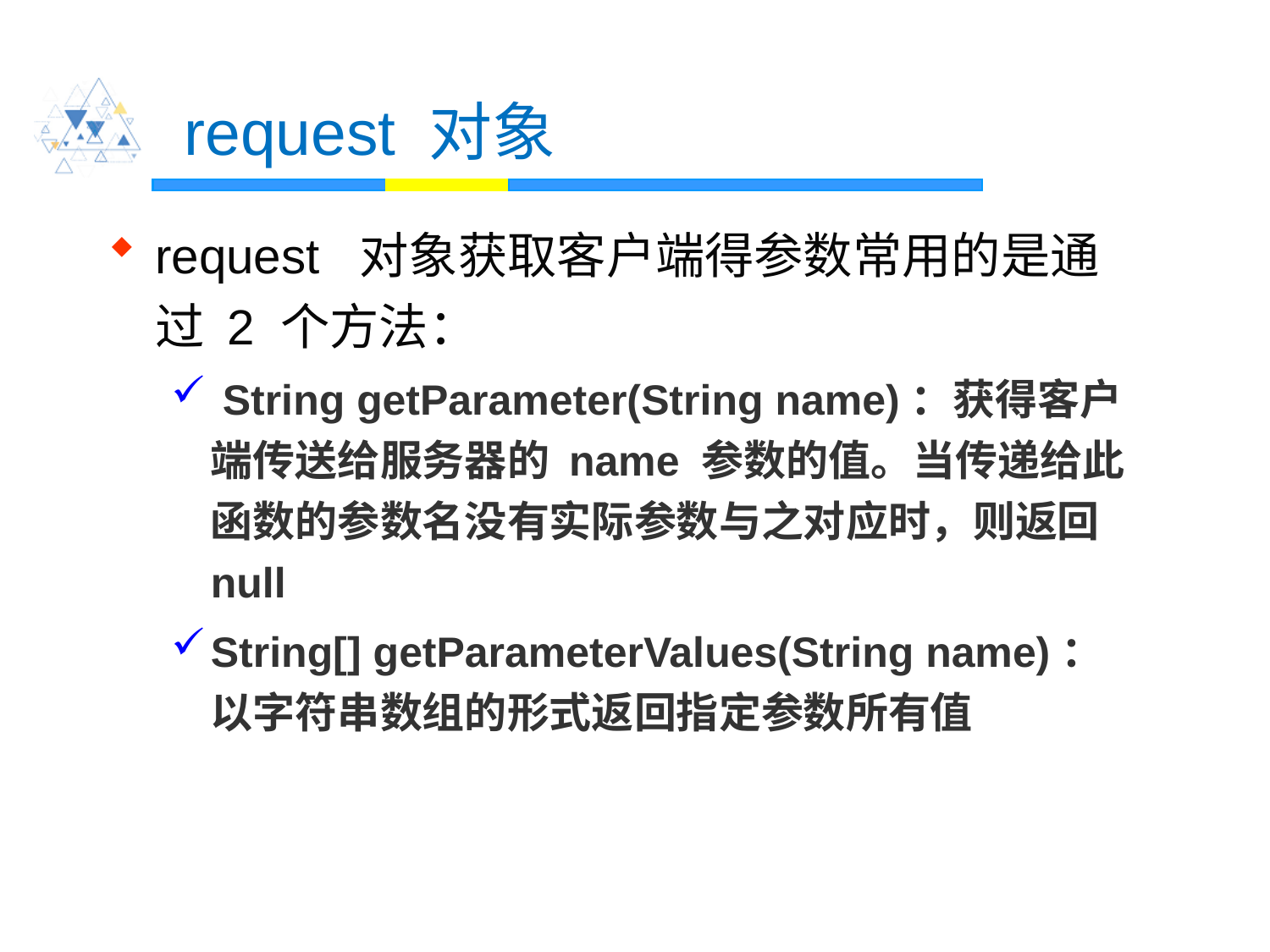

# request 对象
request  对象获取客户端得参数常用的是通过 2 个方法：
 String getParameter(String name)：获得客户端传送给服务器的 name 参数的值。当传递给此函数的参数名没有实际参数与之对应时，则返回 null
String[] getParameterValues(String name)：以字符串数组的形式返回指定参数所有值